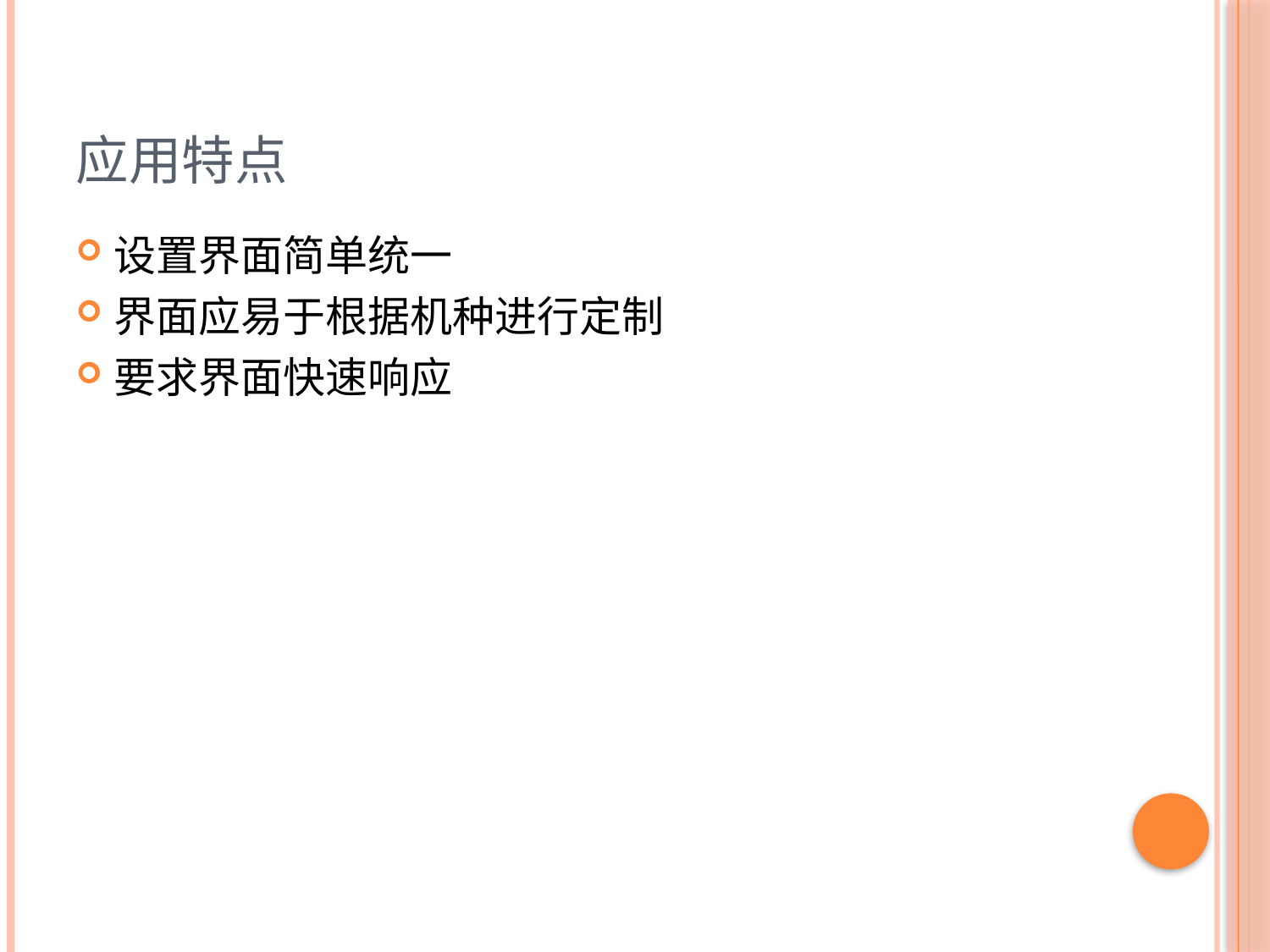

# 应用特点
设置界面简单统一
界面应易于根据机种进行定制
要求界面快速响应